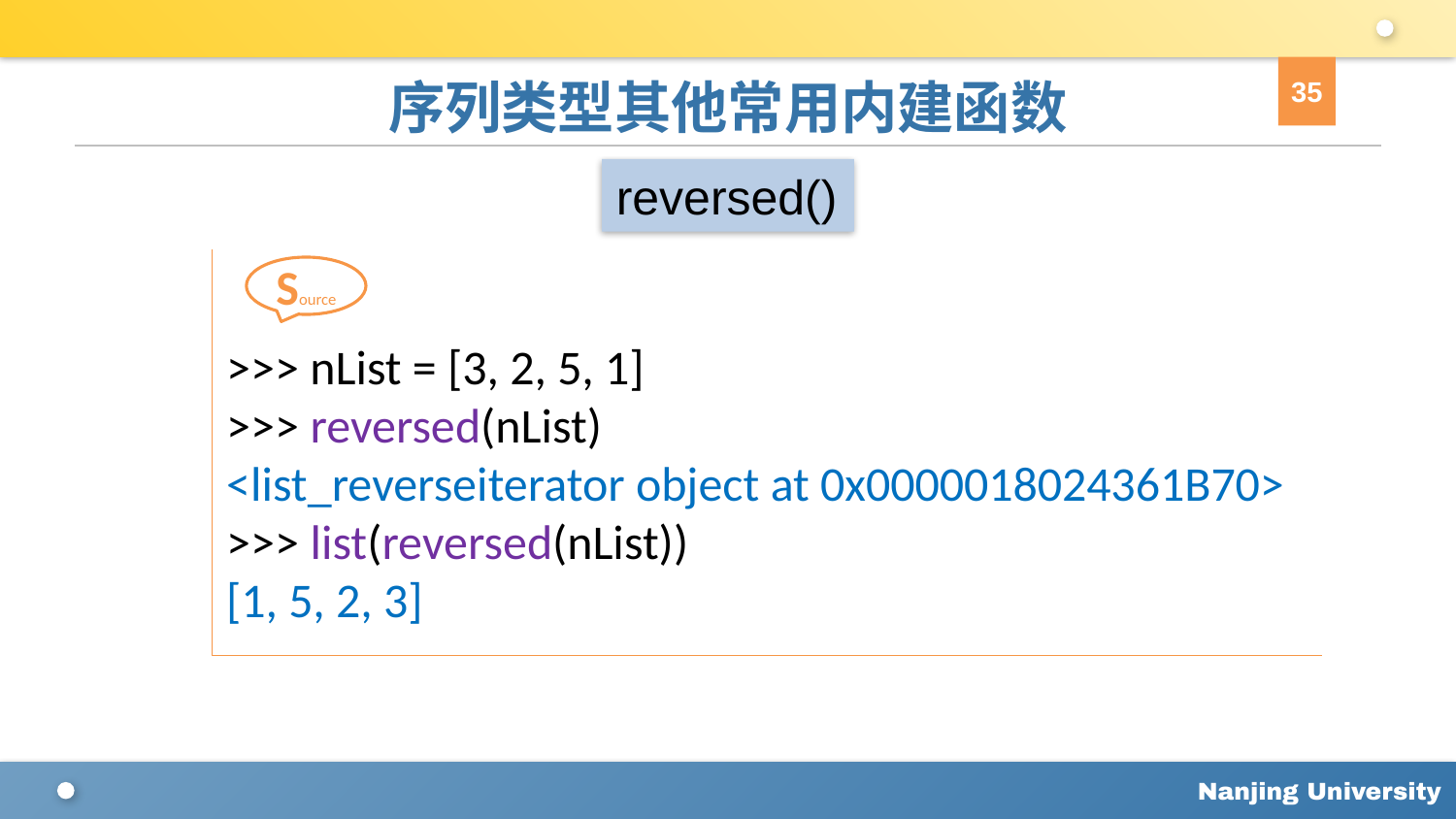

35
# 序列类型其他常用内建函数
reversed()

>>> nList = [3, 2, 5, 1]
>>> reversed(nList)
<list_reverseiterator object at 0x0000018024361B70>
>>> list(reversed(nList))
[1, 5, 2, 3]
Source